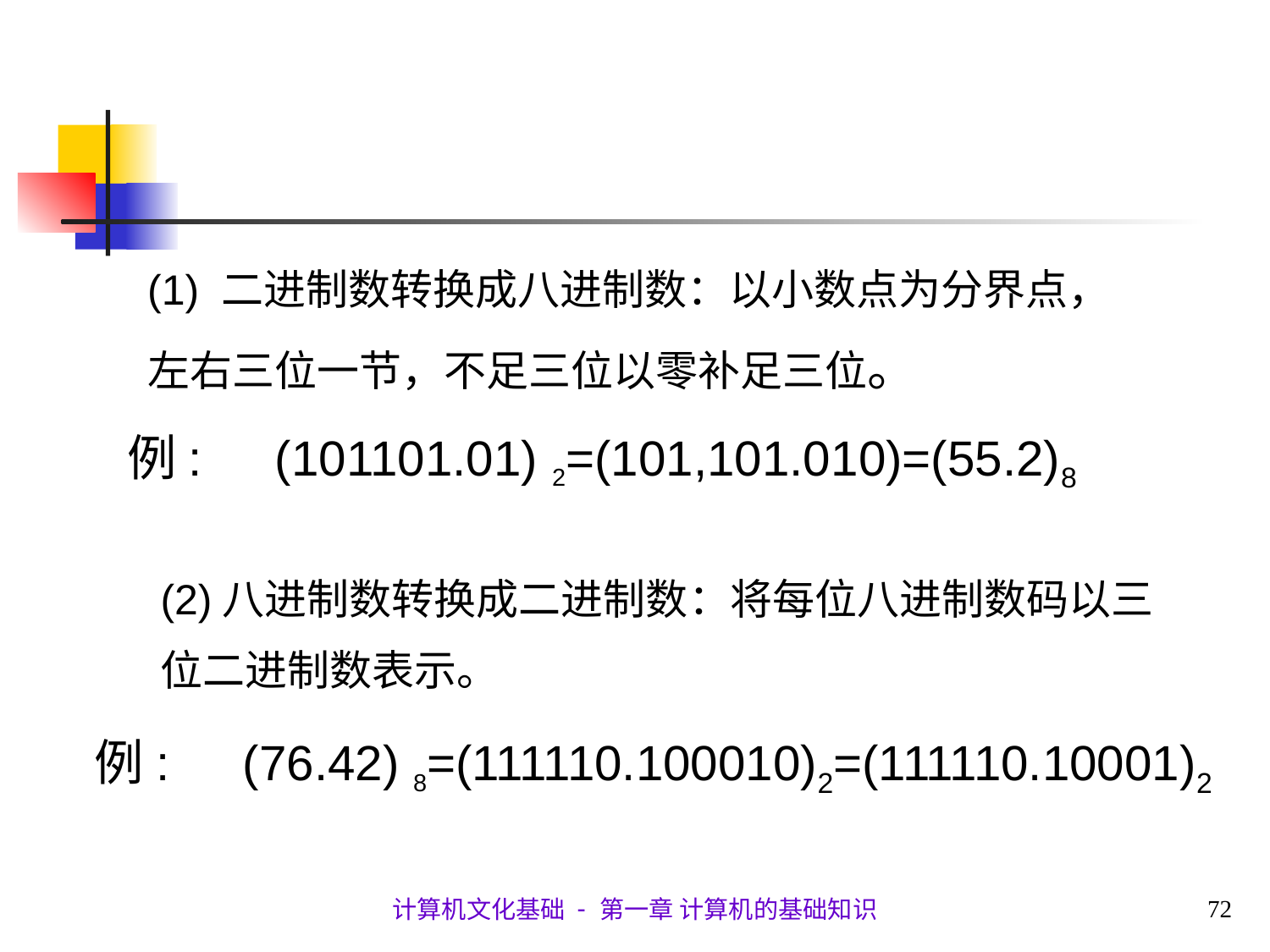

(1) 二进制数转换成八进制数：以小数点为分界点，左右三位一节，不足三位以零补足三位。
例:　(101101.01) 2=(101,101.010)=(55.2)8
(2)八进制数转换成二进制数：将每位八进制数码以三位二进制数表示。
例:　(76.42) 8=(111110.100010)2=(111110.10001)2
72
计算机文化基础 - 第一章 计算机的基础知识